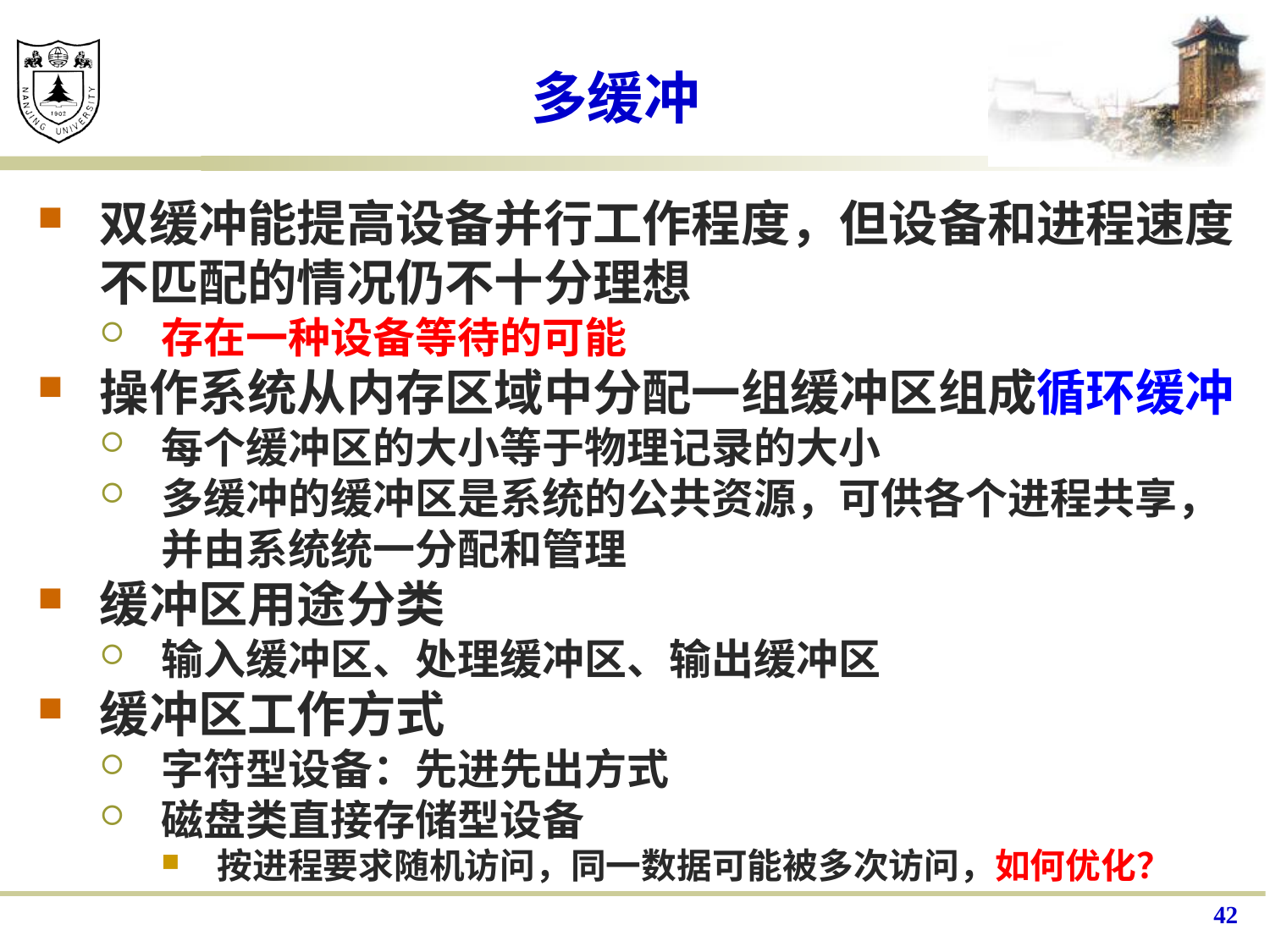

# 多缓冲
双缓冲能提高设备并行工作程度，但设备和进程速度不匹配的情况仍不十分理想
存在一种设备等待的可能
操作系统从内存区域中分配一组缓冲区组成循环缓冲
每个缓冲区的大小等于物理记录的大小
多缓冲的缓冲区是系统的公共资源，可供各个进程共享，并由系统统一分配和管理
缓冲区用途分类
输入缓冲区、处理缓冲区、输出缓冲区
缓冲区工作方式
字符型设备：先进先出方式
磁盘类直接存储型设备
按进程要求随机访问，同一数据可能被多次访问，如何优化？

42